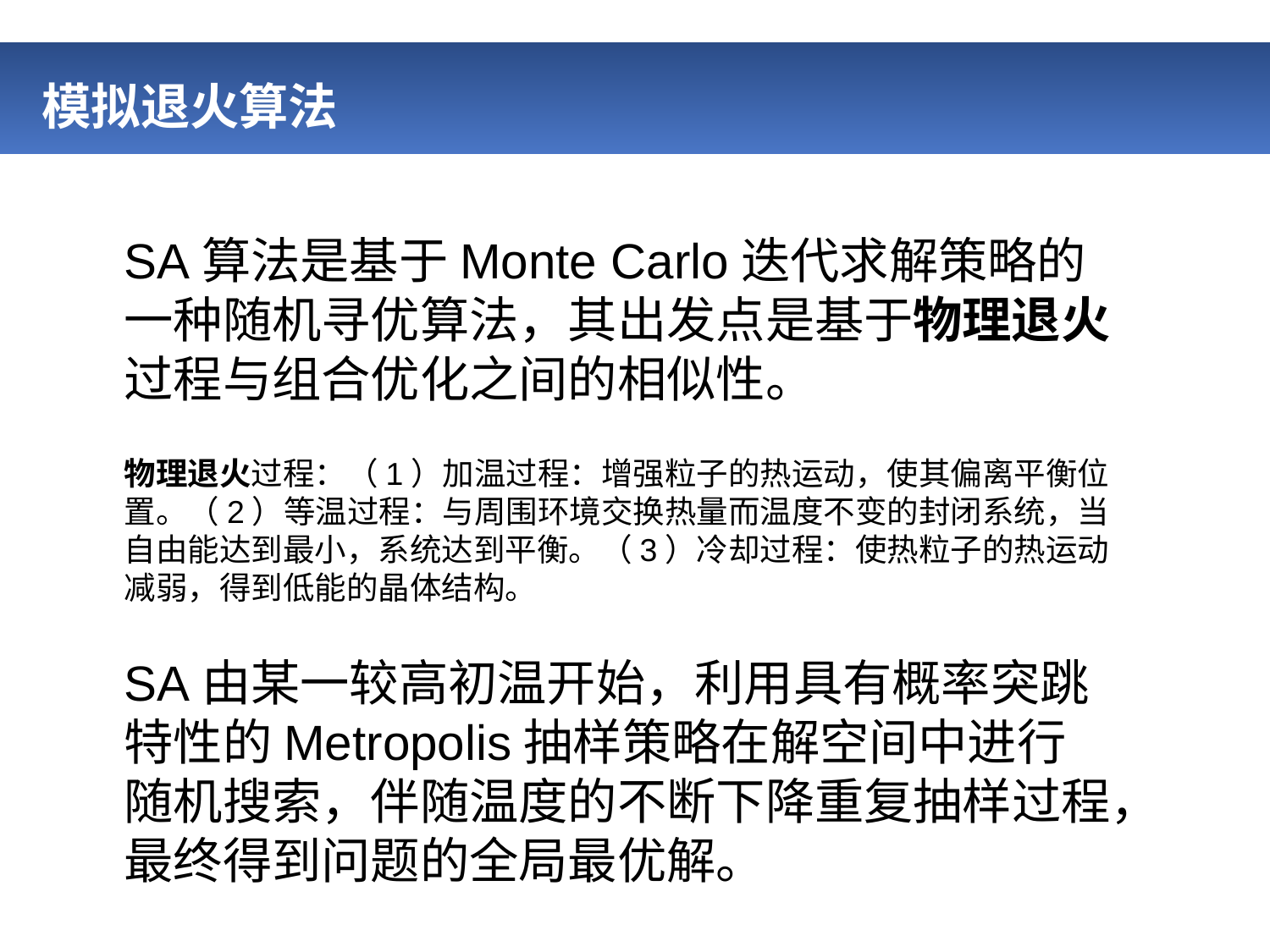

# 模拟退火算法
SA算法是基于Monte Carlo迭代求解策略的一种随机寻优算法，其出发点是基于物理退火过程与组合优化之间的相似性。
物理退火过程：（1）加温过程：增强粒子的热运动，使其偏离平衡位置。（2）等温过程：与周围环境交换热量而温度不变的封闭系统，当自由能达到最小，系统达到平衡。（3）冷却过程：使热粒子的热运动减弱，得到低能的晶体结构。
SA由某一较高初温开始，利用具有概率突跳特性的Metropolis抽样策略在解空间中进行随机搜索，伴随温度的不断下降重复抽样过程，最终得到问题的全局最优解。